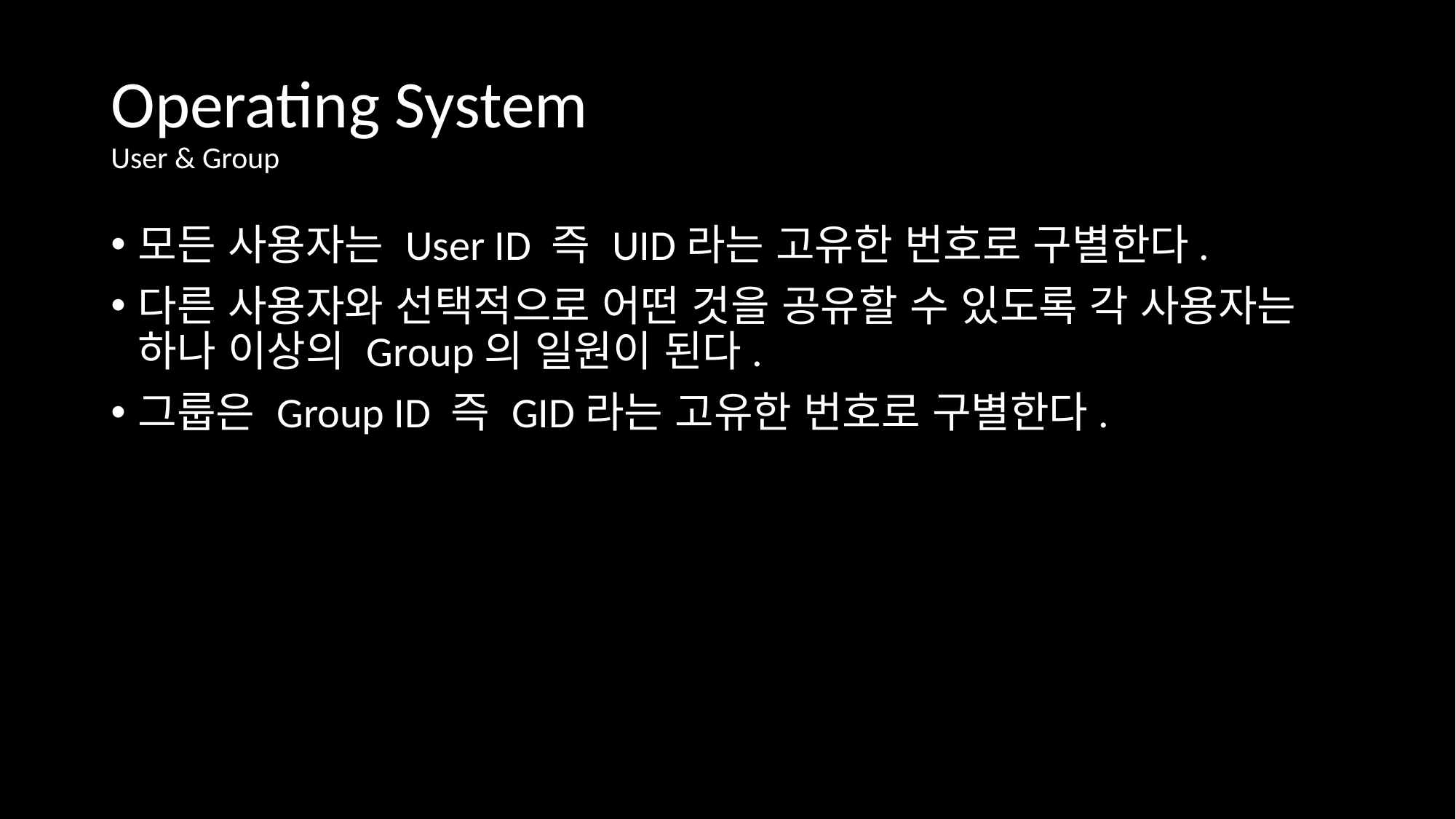

# Operating System User & Group
모든 사용자는 User ID 즉 UID라는 고유한 번호로 구별한다.
다른 사용자와 선택적으로 어떤 것을 공유할 수 있도록 각 사용자는 하나 이상의 Group의 일원이 된다.
그룹은 Group ID 즉 GID라는 고유한 번호로 구별한다.